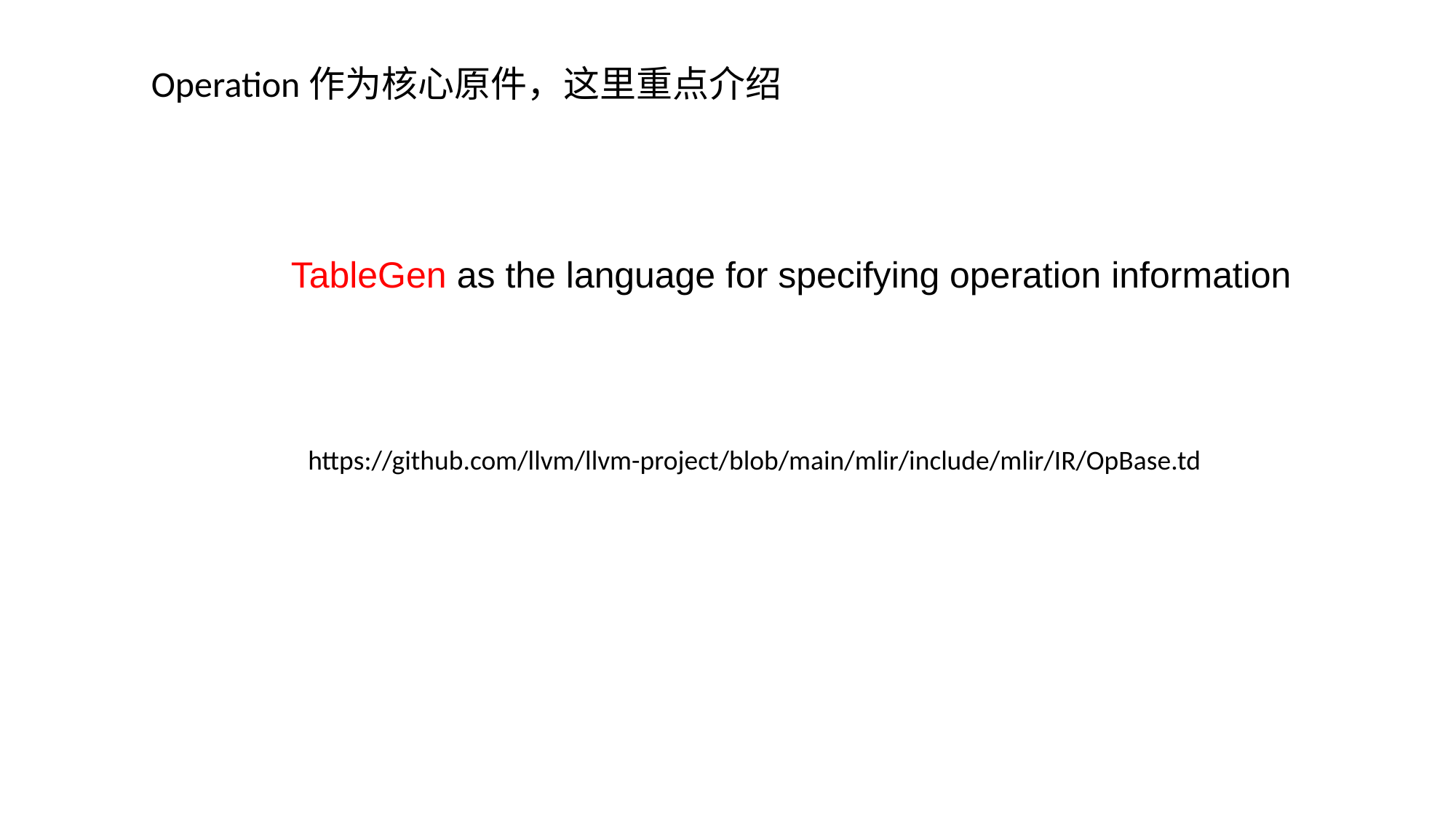

Operation作为核心原件，这里重点介绍
TableGen as the language for specifying operation information
https://github.com/llvm/llvm-project/blob/main/mlir/include/mlir/IR/OpBase.td